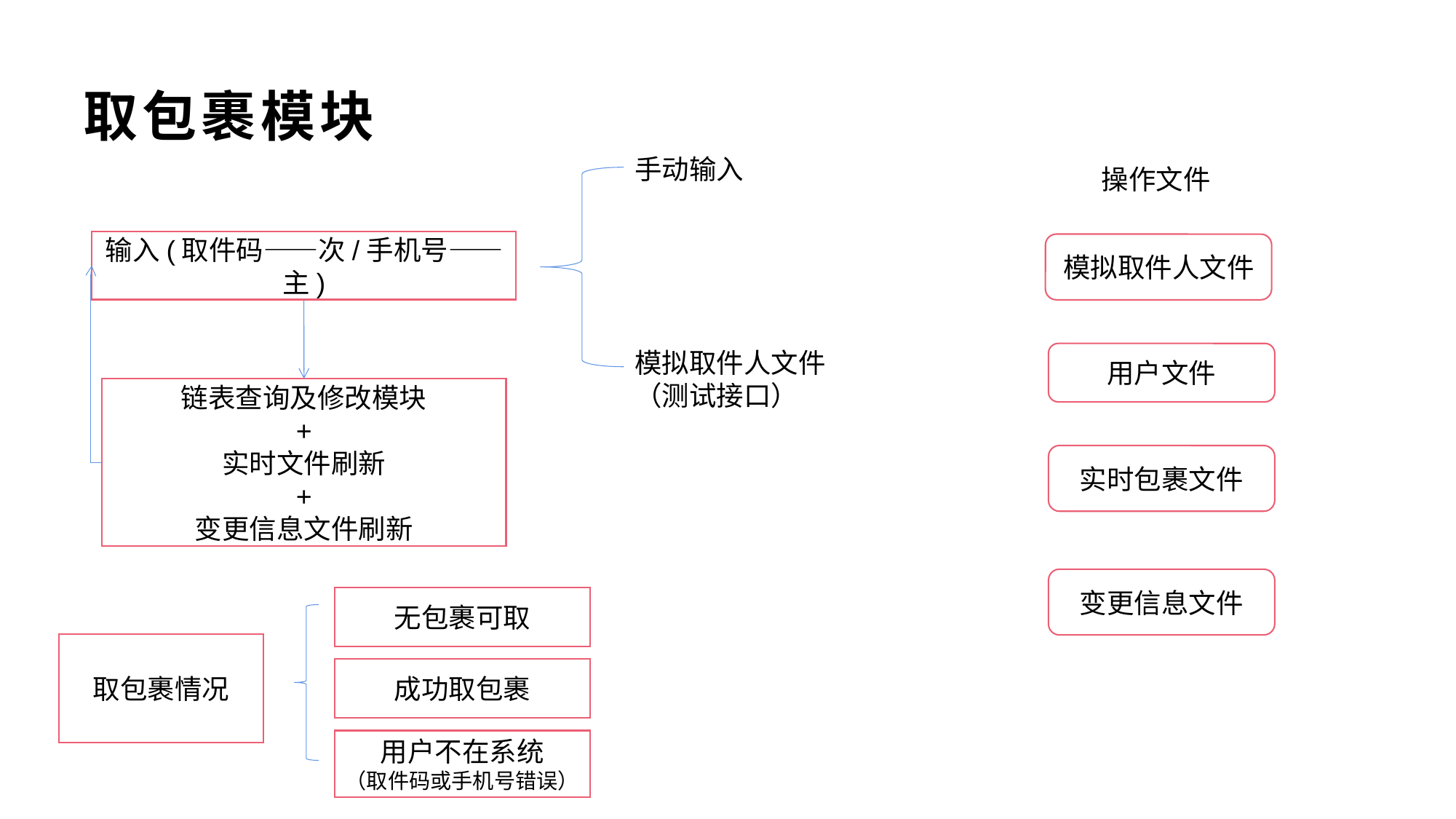

# 取包裹模块
手动输入
操作文件

输入(取件码——次/手机号——主)
模拟取件人文件
模拟取件人文件（测试接口）

用户文件
链表查询及修改模块
+
实时文件刷新
+
变更信息文件刷新
实时包裹文件
变更信息文件
无包裹可取

取包裹情况
成功取包裹
用户不在系统
（取件码或手机号错误）